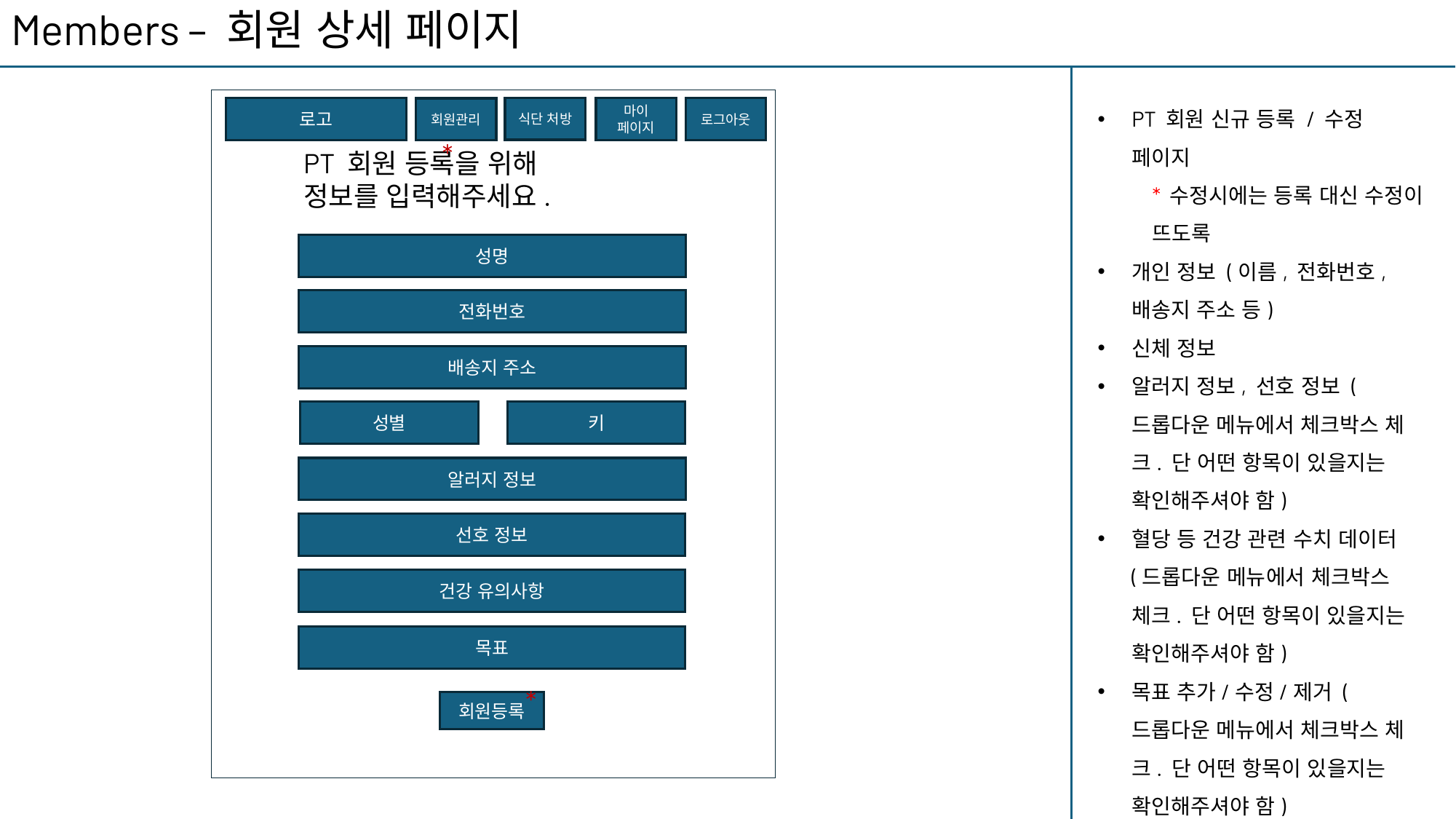

# Members – 회원 상세 페이지
PT 회원 신규 등록 / 수정 페이지
* 수정시에는 등록 대신 수정이 뜨도록
개인 정보 (이름, 전화번호, 배송지 주소 등)
신체 정보
알러지 정보, 선호 정보 (드롭다운 메뉴에서 체크박스 체크. 단 어떤 항목이 있을지는 확인해주셔야 함)
혈당 등 건강 관련 수치 데이터 (드롭다운 메뉴에서 체크박스 체크. 단 어떤 항목이 있을지는 확인해주셔야 함)
목표 추가/수정/제거 (드롭다운 메뉴에서 체크박스 체크. 단 어떤 항목이 있을지는 확인해주셔야 함)

식단 처방
로고
마이
페이지
로그아웃
회원관리
*
PT 회원 등록을 위해
정보를 입력해주세요.
성명
전화번호
배송지 주소
성별
키
알러지 정보
선호 정보
건강 유의사항
목표
*
회원등록